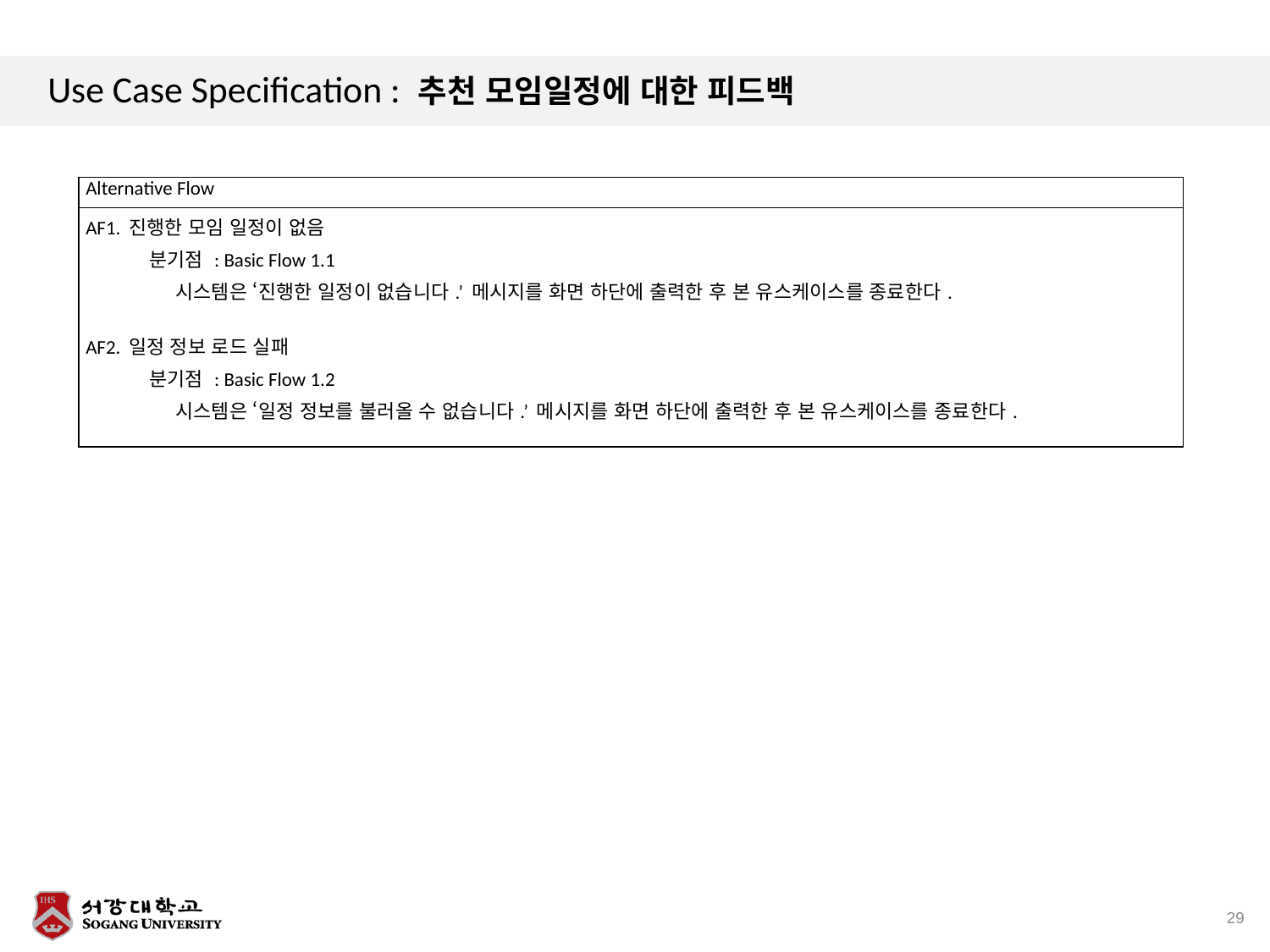

# Use Case Specification : 추천 모임일정에 대한 피드백
| Alternative Flow |
| --- |
| AF1. 진행한 모임 일정이 없음 분기점 : Basic Flow 1.1 시스템은 ‘진행한 일정이 없습니다.’ 메시지를 화면 하단에 출력한 후 본 유스케이스를 종료한다. AF2. 일정 정보 로드 실패 분기점 : Basic Flow 1.2 시스템은 ‘일정 정보를 불러올 수 없습니다.’ 메시지를 화면 하단에 출력한 후 본 유스케이스를 종료한다. |
29